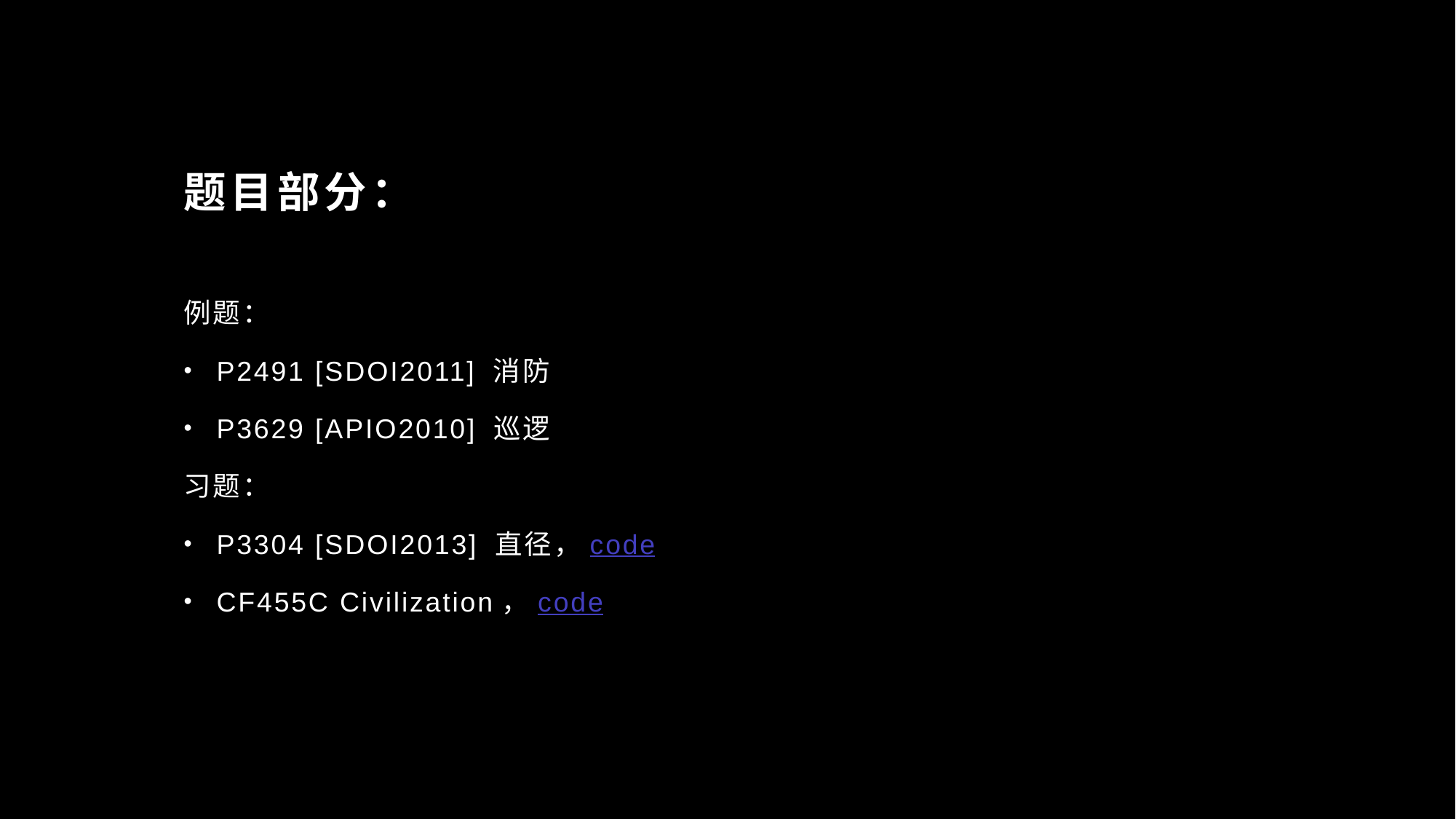

# 题目部分：
例题：
P2491 [SDOI2011] 消防
P3629 [APIO2010] 巡逻
习题：
P3304 [SDOI2013] 直径，code
CF455C Civilization，code